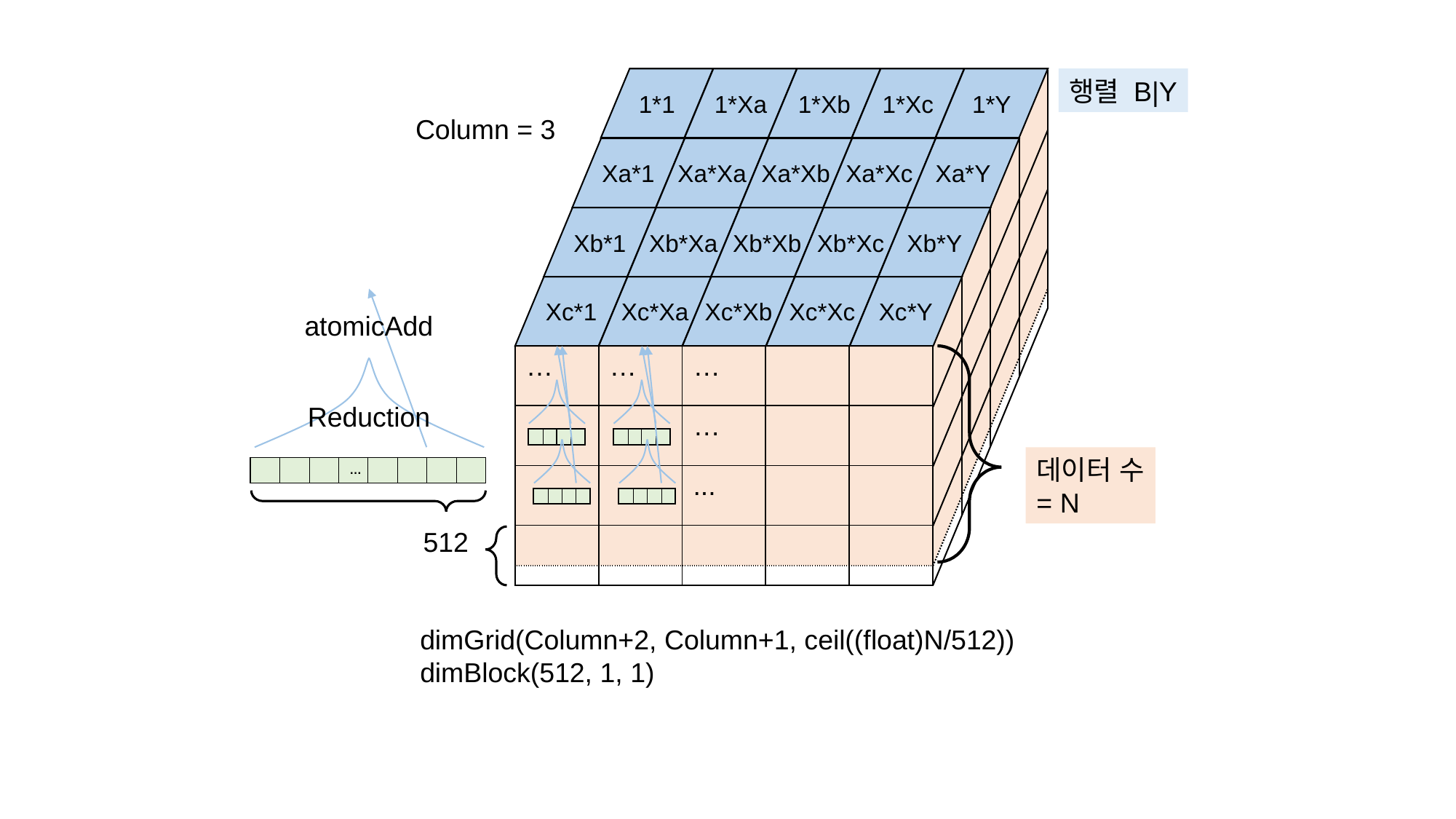

1*1
1*Xa
1*Xb
1*Xc
1*Y
행렬 B|Y
Column = 3
Xa*1
Xa*Xa
Xa*Xb
Xa*Xc
Xa*Y
Xb*1
Xb*Xa
Xb*Xb
Xb*Xc
Xb*Y

Xc*1
Xc*Xa
Xc*Xb
Xc*Xc
Xc*Y

atomicAdd
| … | … | … |  |  |
| --- | --- | --- | --- | --- |
|  |  | … |  |  |
|  |  | ... |  |  |
|  |  |  |  |  |
|  |  |  |  |  |

Reduction

데이터 수
= N
|  |  |  | … |  |  |  |  |
| --- | --- | --- | --- | --- | --- | --- | --- |

512

dimGrid(Column+2, Column+1, ceil((float)N/512))
dimBlock(512, 1, 1)